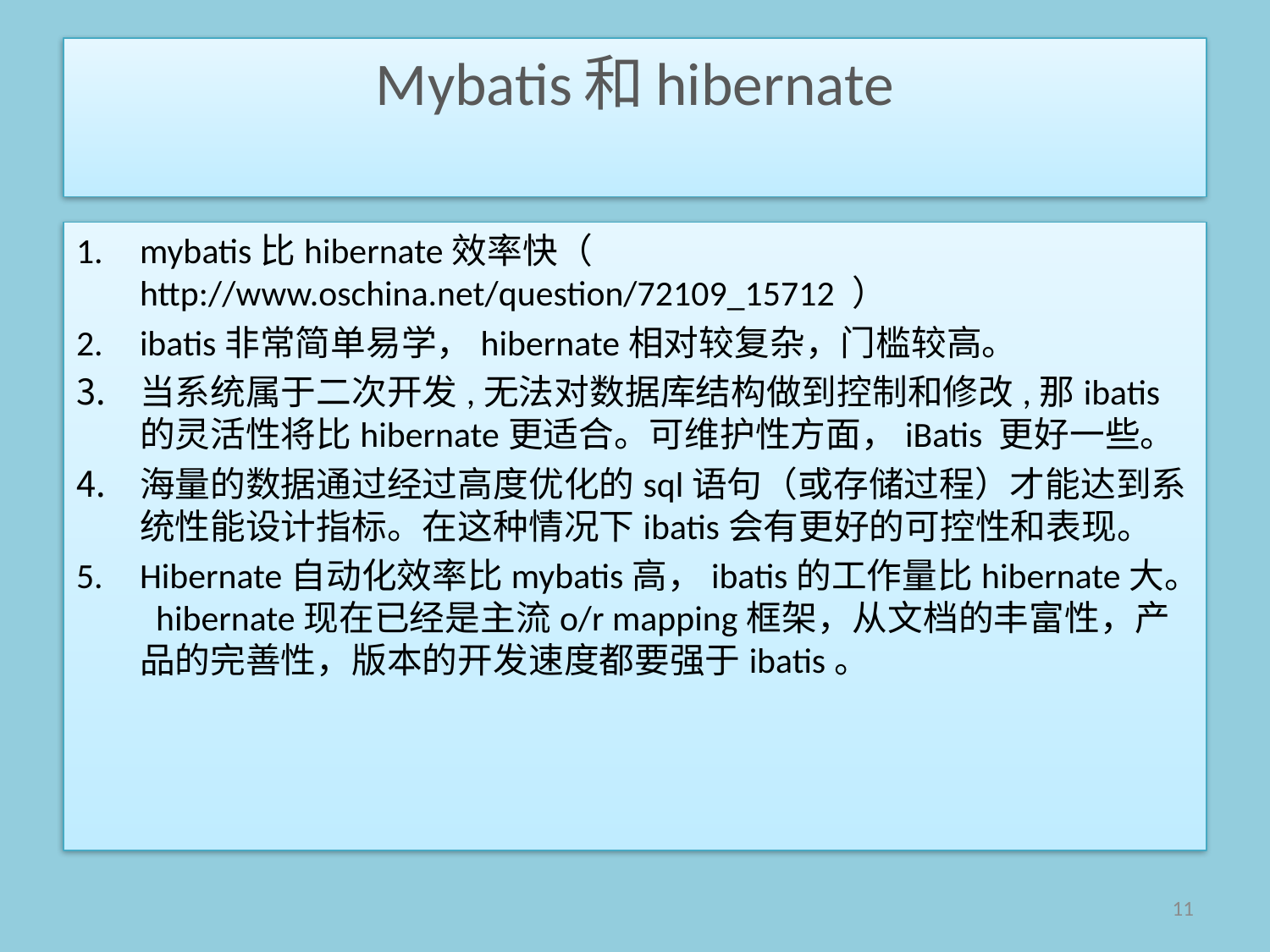

# Mybatis和hibernate
mybatis比hibernate效率快（ http://www.oschina.net/question/72109_15712 ）
ibatis非常简单易学，hibernate相对较复杂，门槛较高。
当系统属于二次开发,无法对数据库结构做到控制和修改,那ibatis的灵活性将比hibernate更适合。可维护性方面，iBatis 更好一些。
海量的数据通过经过高度优化的sql语句（或存储过程）才能达到系统性能设计指标。在这种情况下ibatis会有更好的可控性和表现。
Hibernate自动化效率比mybatis高，ibatis的工作量比hibernate大。 hibernate现在已经是主流o/r mapping框架，从文档的丰富性，产品的完善性，版本的开发速度都要强于ibatis。

11